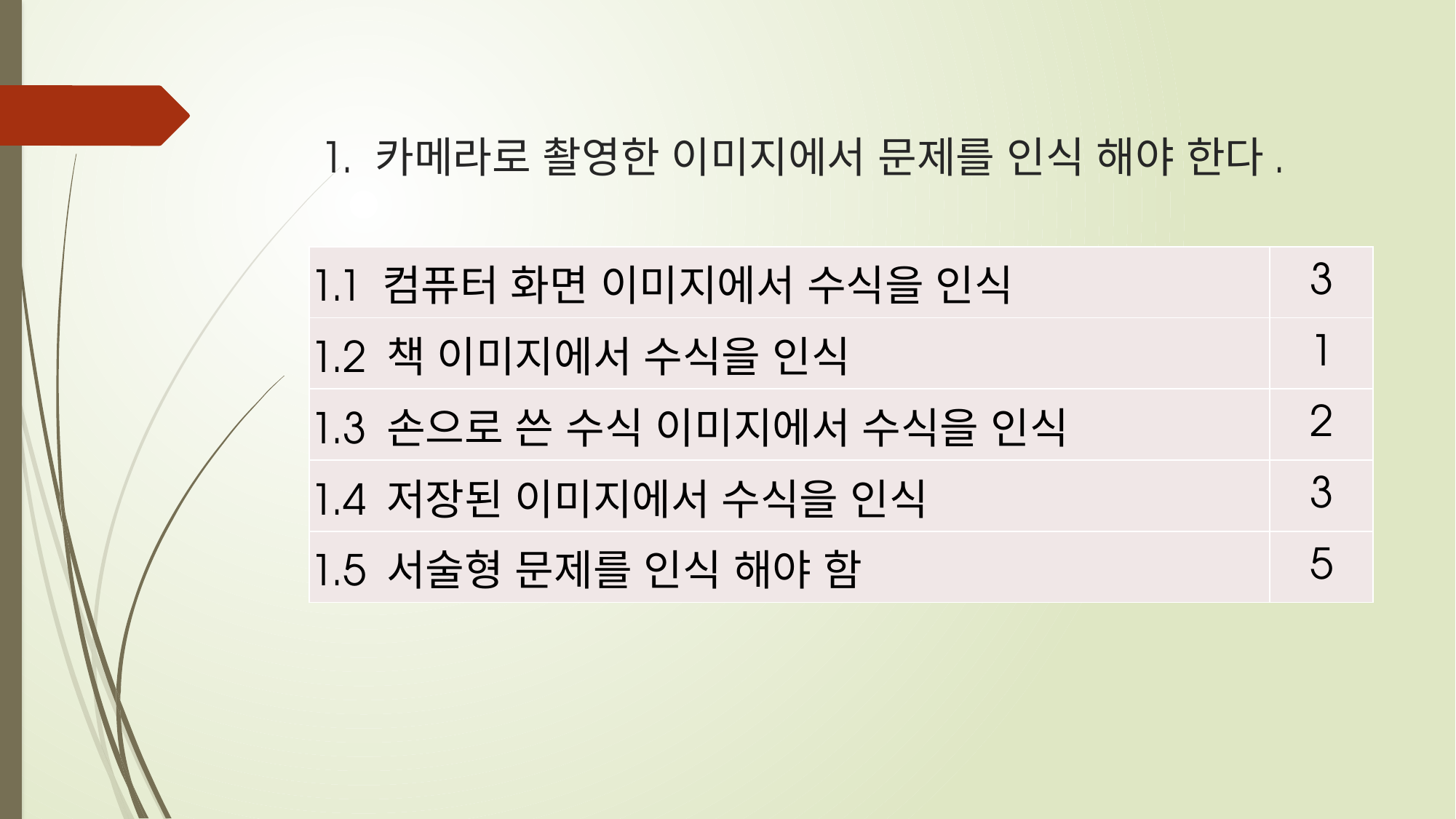

# 1. 카메라로 촬영한 이미지에서 문제를 인식 해야 한다.
| 1.1 컴퓨터 화면 이미지에서 수식을 인식 | 3 |
| --- | --- |
| 1.2 책 이미지에서 수식을 인식 | 1 |
| 1.3 손으로 쓴 수식 이미지에서 수식을 인식 | 2 |
| 1.4 저장된 이미지에서 수식을 인식 | 3 |
| 1.5 서술형 문제를 인식 해야 함 | 5 |